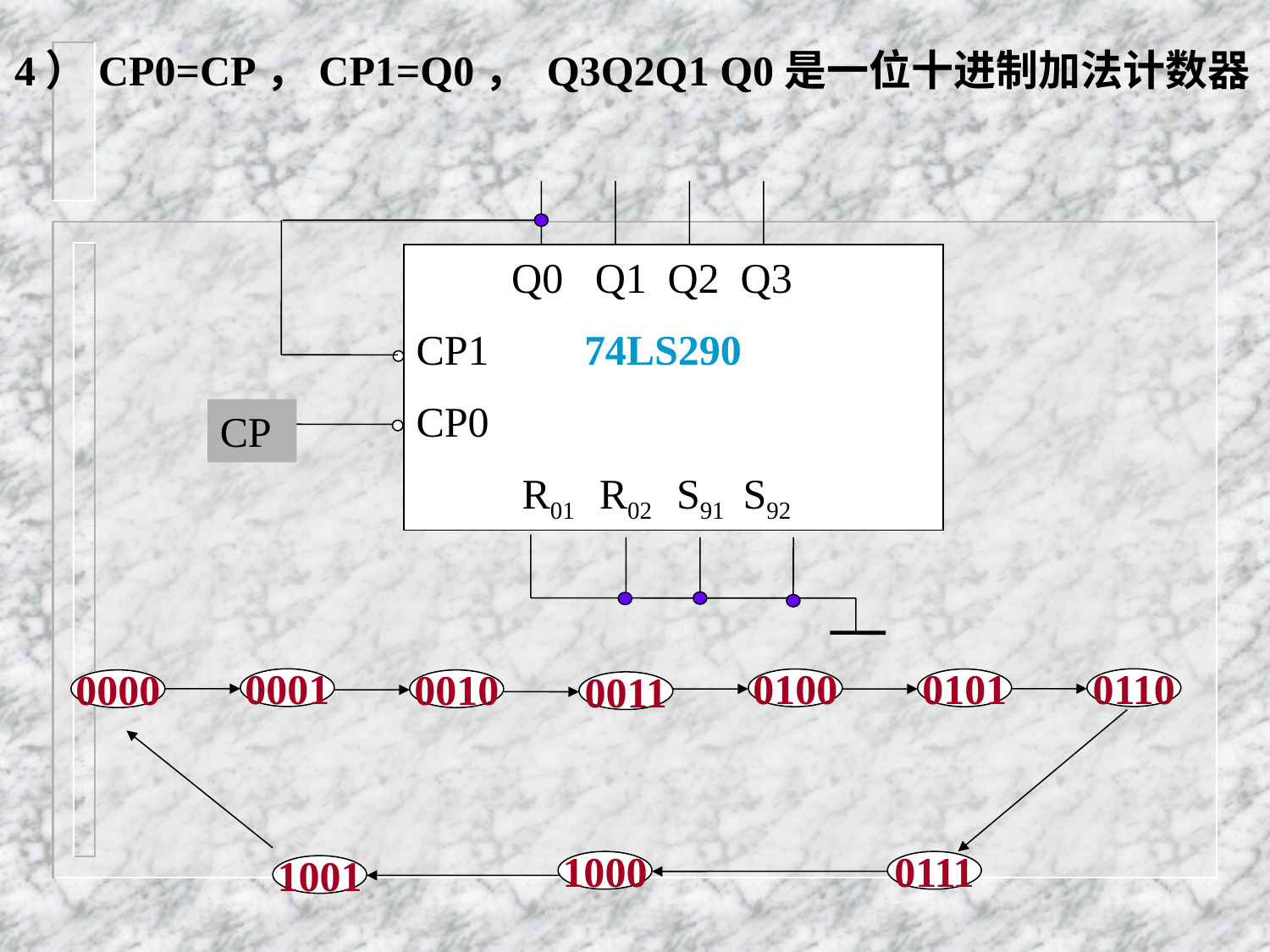

4）CP0=CP，CP1=Q0， Q3Q2Q1 Q0是一位十进制加法计数器

         Q0   Q1  Q2  Q3
CP1         74LS290
CP0
          R01    R02    S91   S92

CP

0001
0110
0100
0101
0000
0010
0011

1000
0111
1001